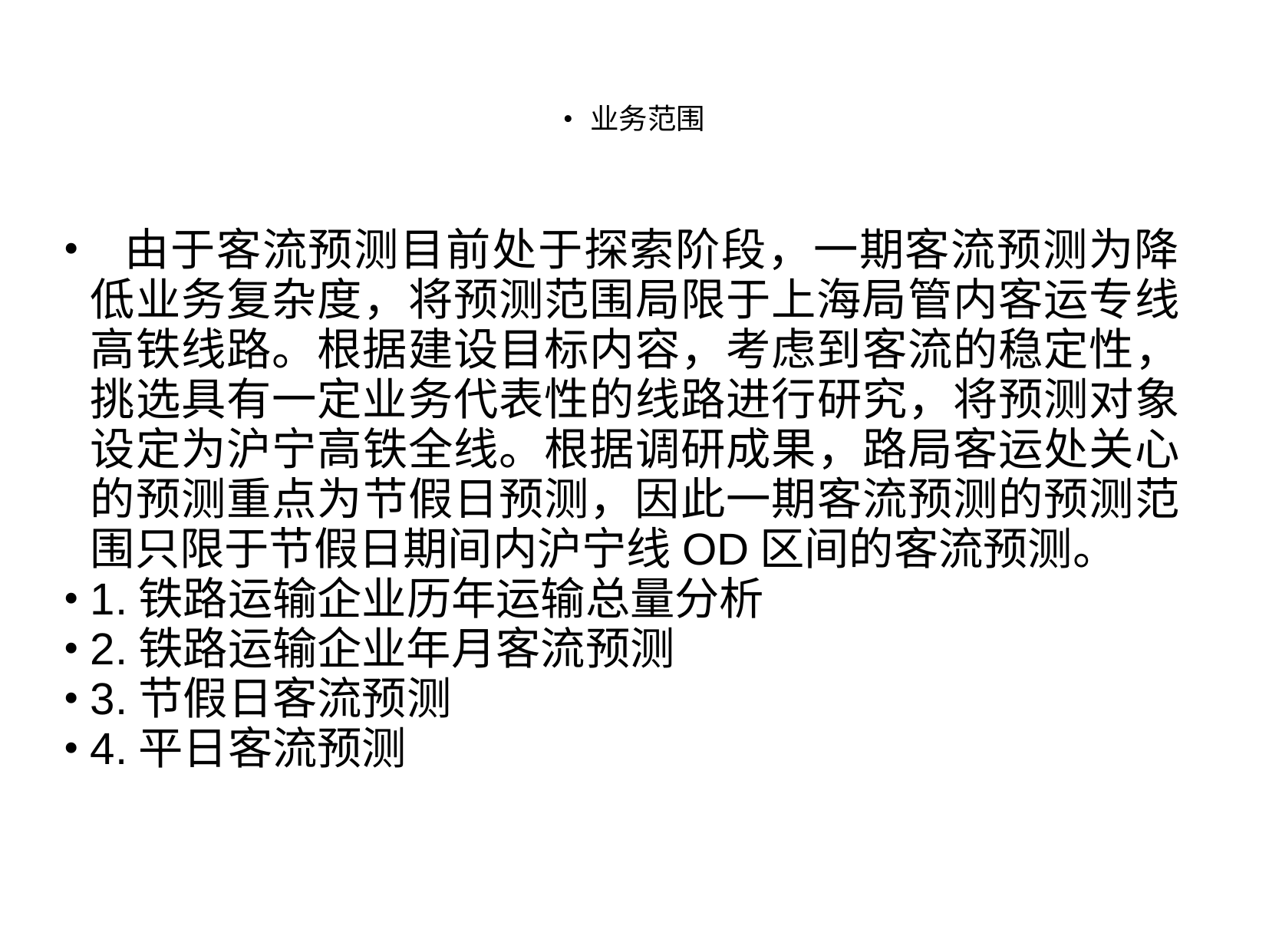

业务范围
  由于客流预测目前处于探索阶段，一期客流预测为降低业务复杂度，将预测范围局限于上海局管内客运专线高铁线路。根据建设目标内容，考虑到客流的稳定性，挑选具有一定业务代表性的线路进行研究，将预测对象设定为沪宁高铁全线。根据调研成果，路局客运处关心的预测重点为节假日预测，因此一期客流预测的预测范围只限于节假日期间内沪宁线OD区间的客流预测。
1.铁路运输企业历年运输总量分析
2.铁路运输企业年月客流预测
3.节假日客流预测
4.平日客流预测